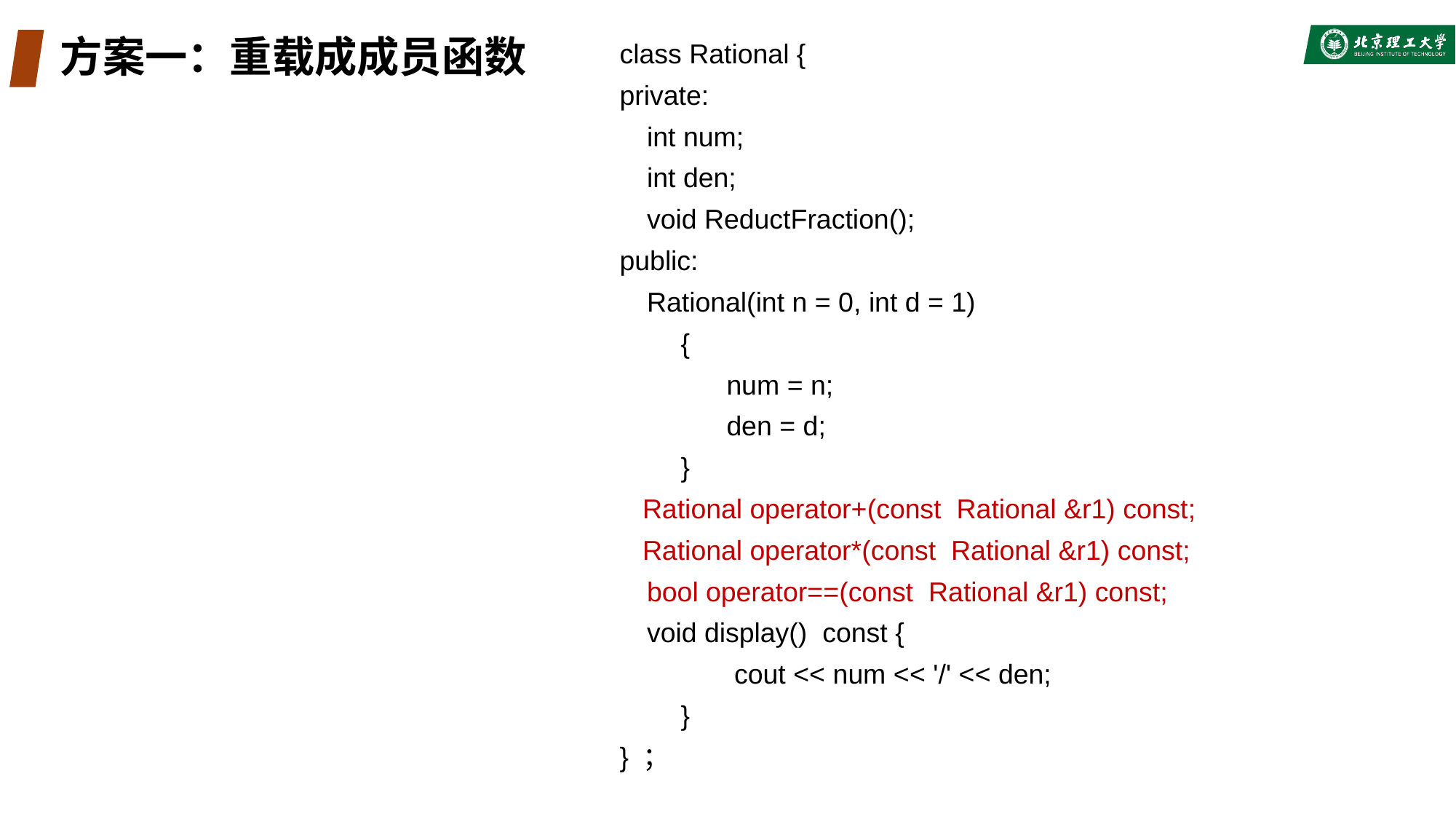

# 方案一：重载成成员函数
class Rational {
private:
	int num;
	int den;
	void ReductFraction();
public:
	Rational(int n = 0, int d = 1)
        {
              num = n;
              den = d;
        }
   Rational operator+(const  Rational &r1) const;
   Rational operator*(const  Rational &r1) const;
	bool operator==(const  Rational &r1) const;
	void display()  const {
               cout << num << '/' << den;
        }
} ；